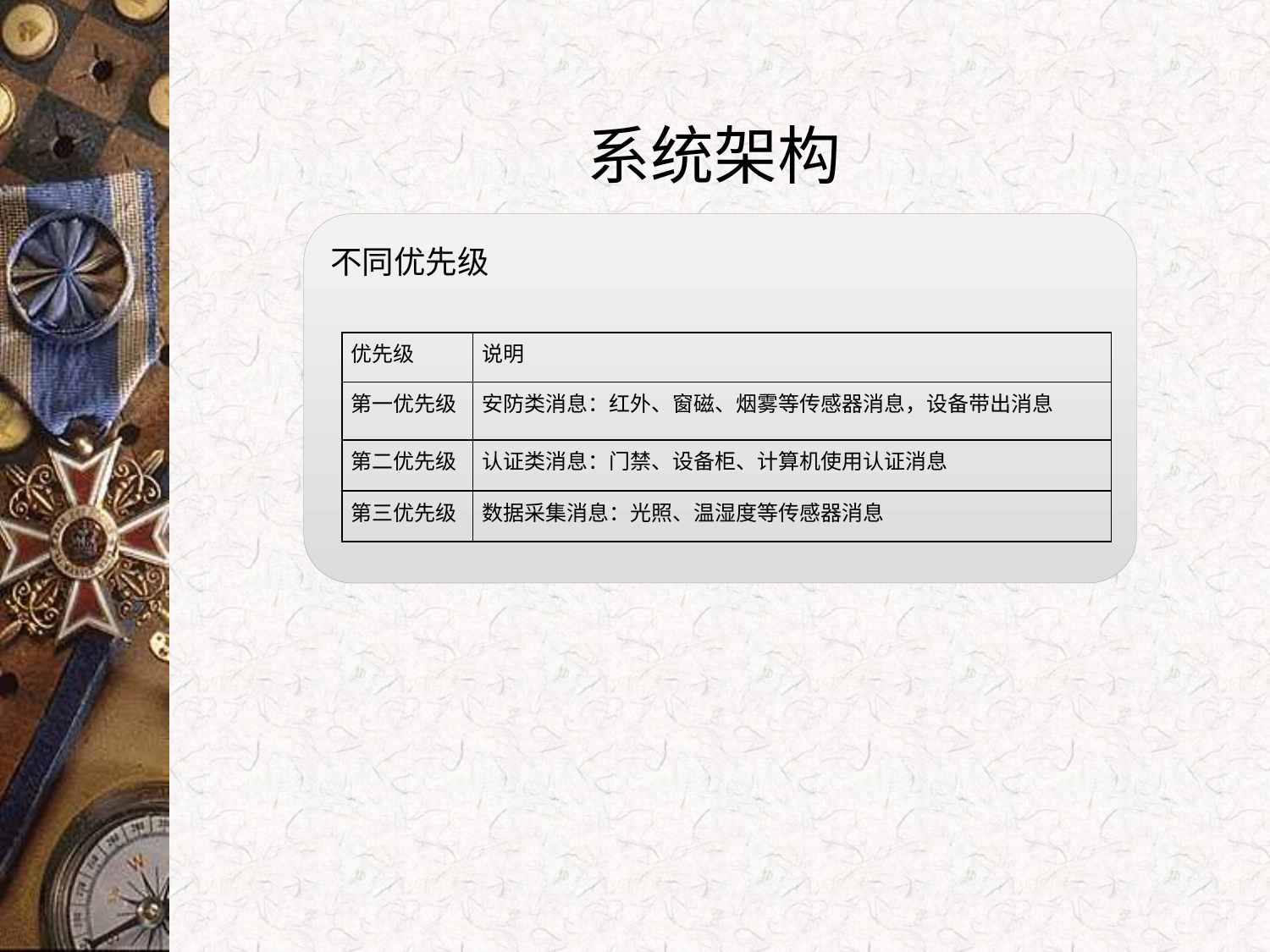

# 系统架构
不同优先级

| 优先级 | 说明 |
| --- | --- |
| 第一优先级 | 安防类消息：红外、窗磁、烟雾等传感器消息，设备带出消息 |
| 第二优先级 | 认证类消息：门禁、设备柜、计算机使用认证消息 |
| 第三优先级 | 数据采集消息：光照、温湿度等传感器消息 |